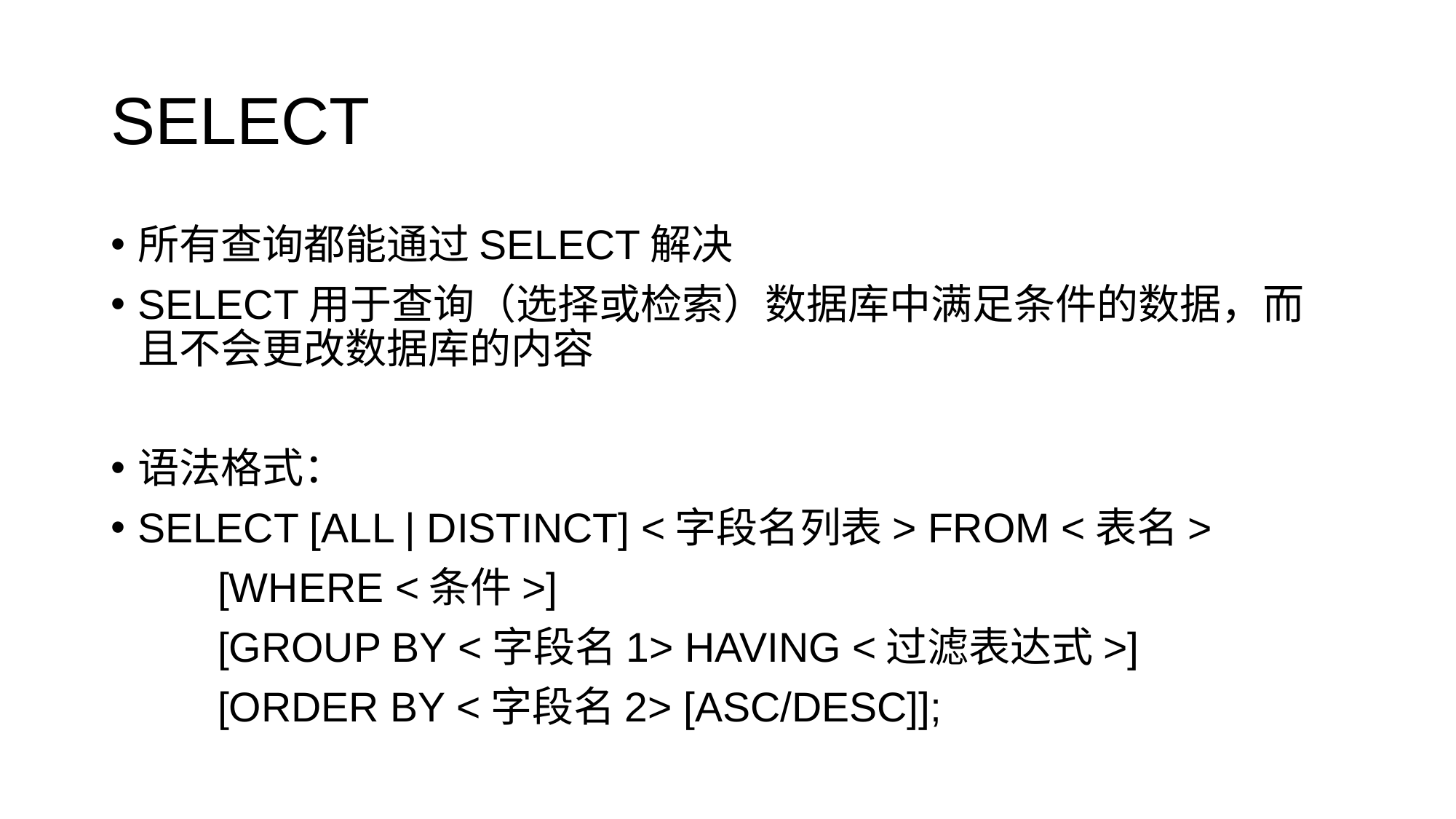

# SELECT
所有查询都能通过SELECT解决
SELECT用于查询（选择或检索）数据库中满足条件的数据，而且不会更改数据库的内容

语法格式：
SELECT [ALL | DISTINCT] <字段名列表> FROM <表名>
	[WHERE <条件>]
	[GROUP BY <字段名1> HAVING <过滤表达式>]
	[ORDER BY <字段名2> [ASC/DESC]];